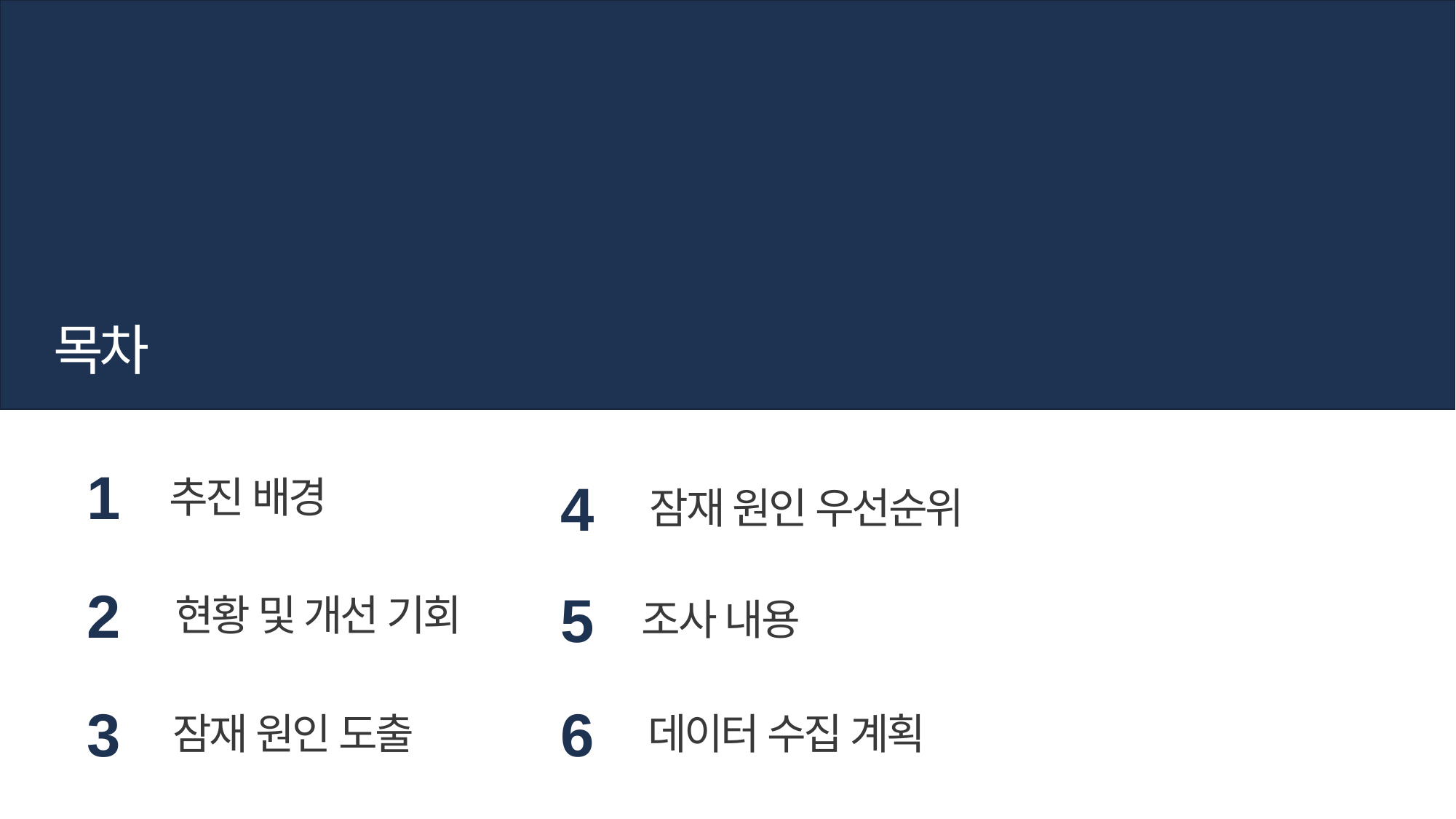

목차
1
추진 배경
4
잠재 원인 우선순위
2
현황 및 개선 기회
5
조사 내용
3
잠재 원인 도출
6
데이터 수집 계획